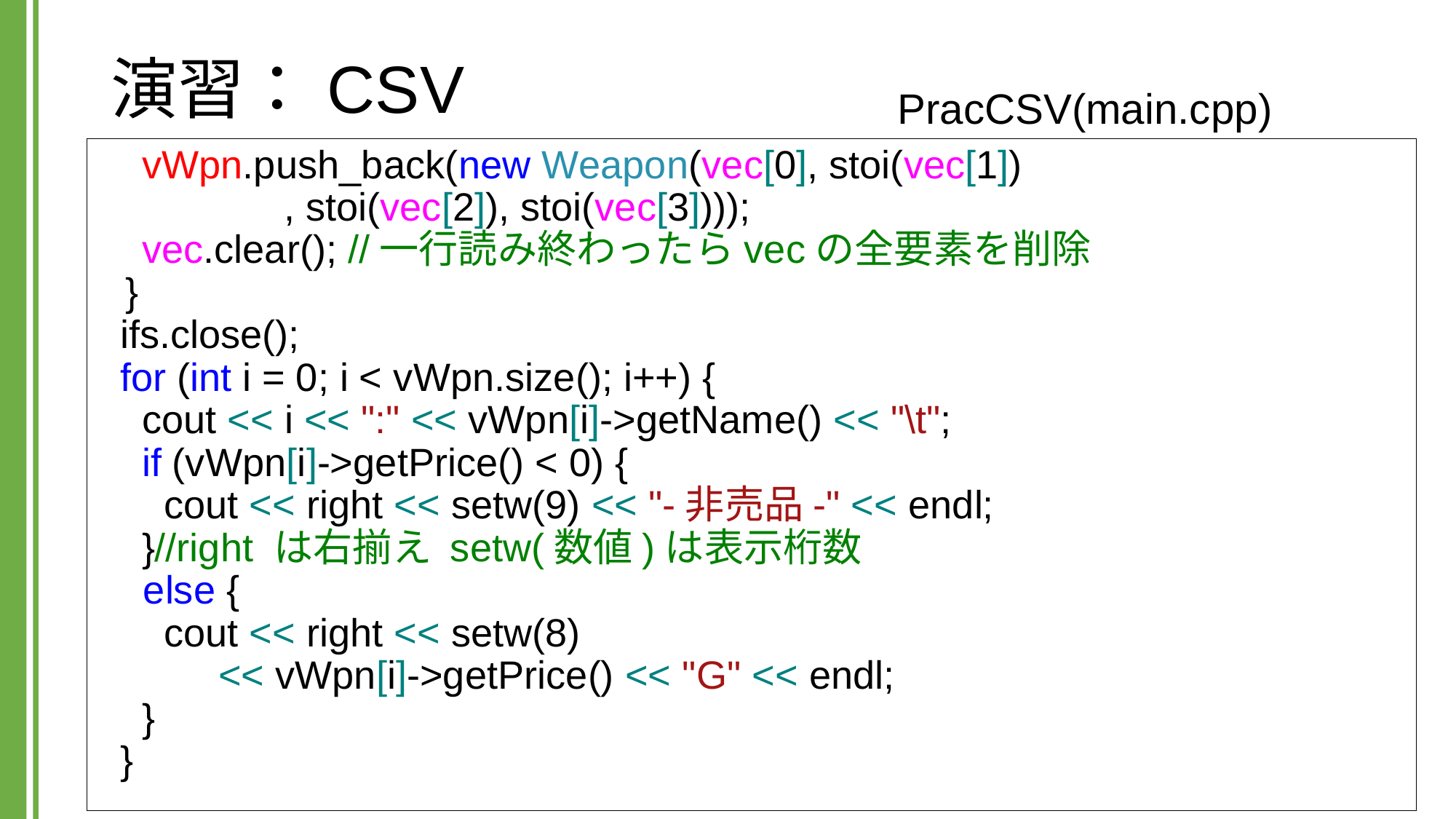

# 演習：CSV
PracCSV(main.cpp)
    vWpn.push_back(new Weapon(vec[0], stoi(vec[1])
                 , stoi(vec[2]), stoi(vec[3])));
    vec.clear(); //一行読み終わったらvecの全要素を削除
  }
  ifs.close();
  for (int i = 0; i < vWpn.size(); i++) {
    cout << i << ":" << vWpn[i]->getName() << "\t";
    if (vWpn[i]->getPrice() < 0) {
      cout << right << setw(9) << "-非売品-" << endl;
    }//right は右揃え setw(数値)は表示桁数
    else {
      cout << right << setw(8)
           << vWpn[i]->getPrice() << "G" << endl;
    }
  }